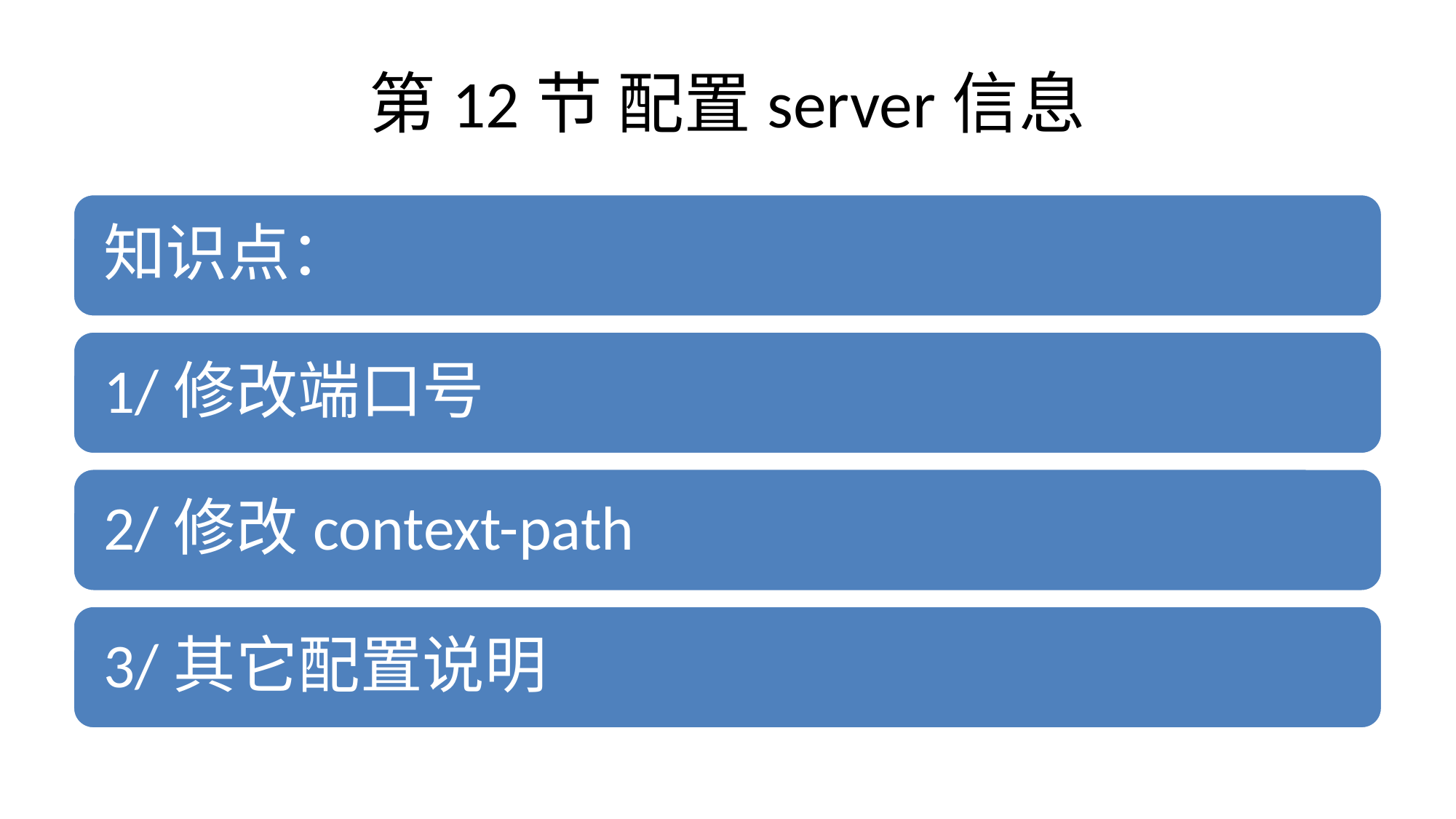

# 第12节 配置server信息
知识点：
1/修改端口号
2/修改context-path
3/其它配置说明